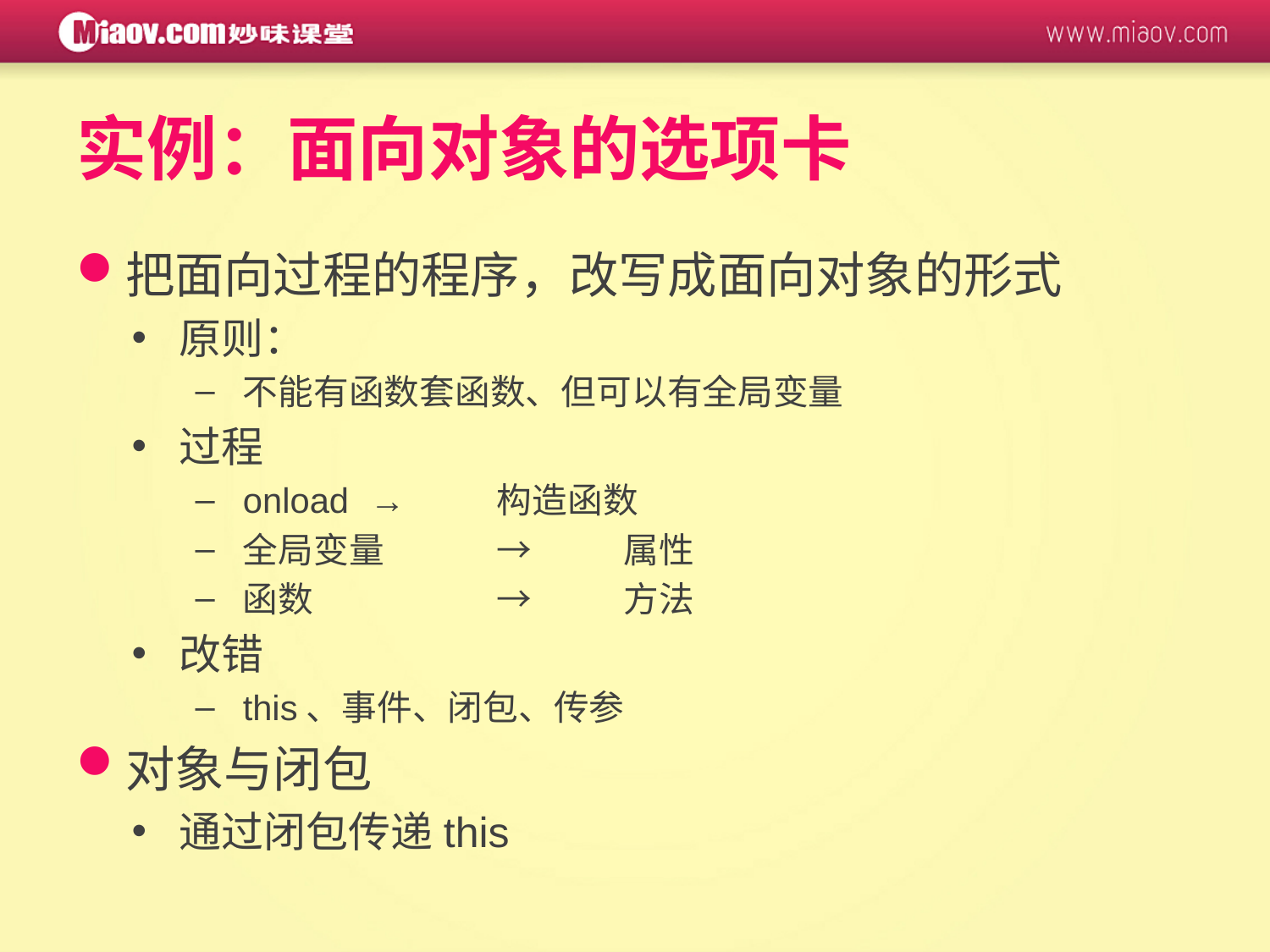

# 实例：面向对象的选项卡
把面向过程的程序，改写成面向对象的形式
原则：
不能有函数套函数、但可以有全局变量
过程
onload	→	构造函数
全局变量	→	属性
函数		→	方法
改错
this、事件、闭包、传参
对象与闭包
通过闭包传递this